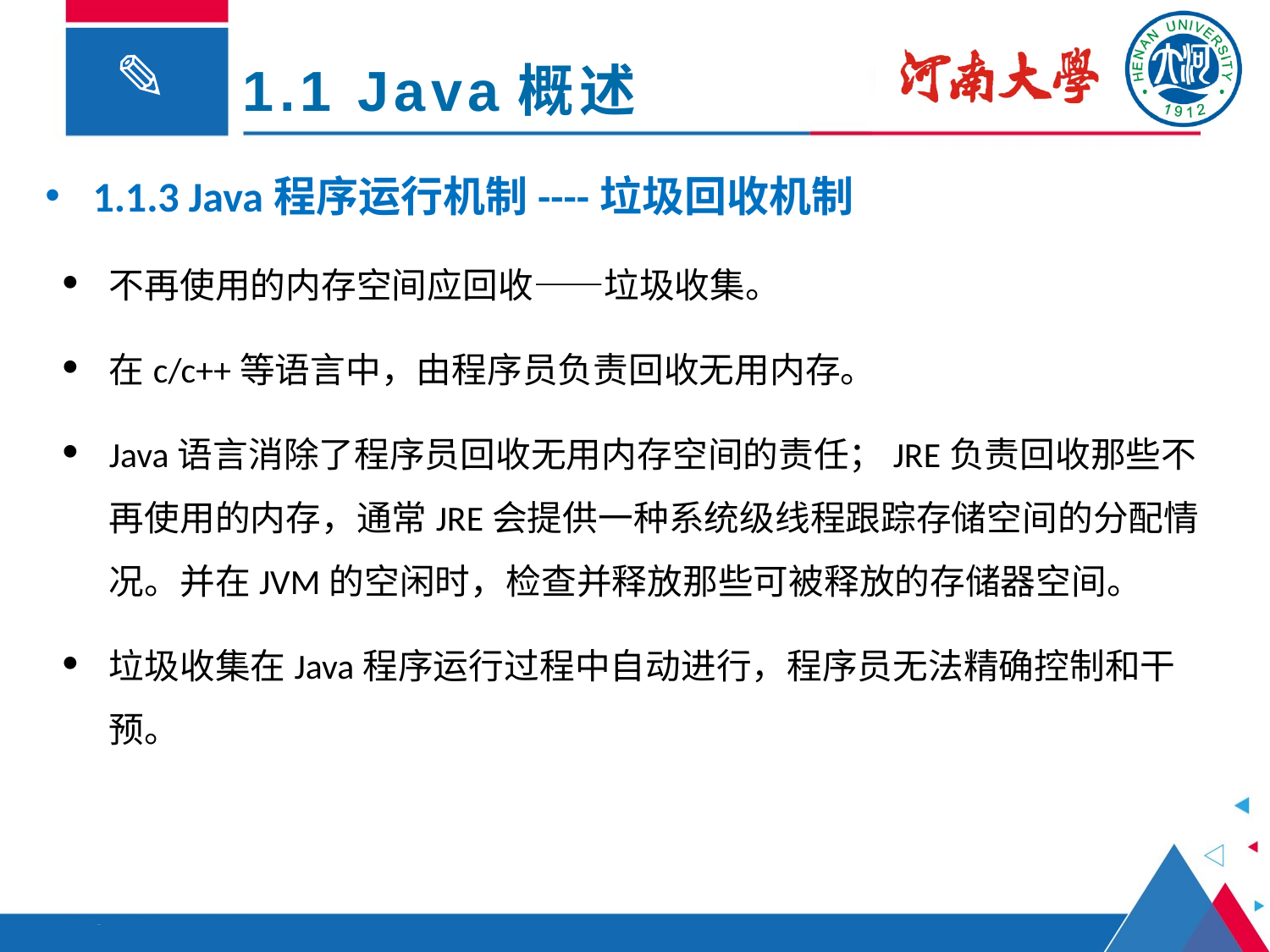

# 1.1 Java概述
1.1.3 Java程序运行机制----垃圾回收机制
不再使用的内存空间应回收——垃圾收集。
在c/c++等语言中，由程序员负责回收无用内存。
Java语言消除了程序员回收无用内存空间的责任；JRE负责回收那些不再使用的内存，通常JRE会提供一种系统级线程跟踪存储空间的分配情况。并在JVM的空闲时，检查并释放那些可被释放的存储器空间。
垃圾收集在Java程序运行过程中自动进行，程序员无法精确控制和干预。